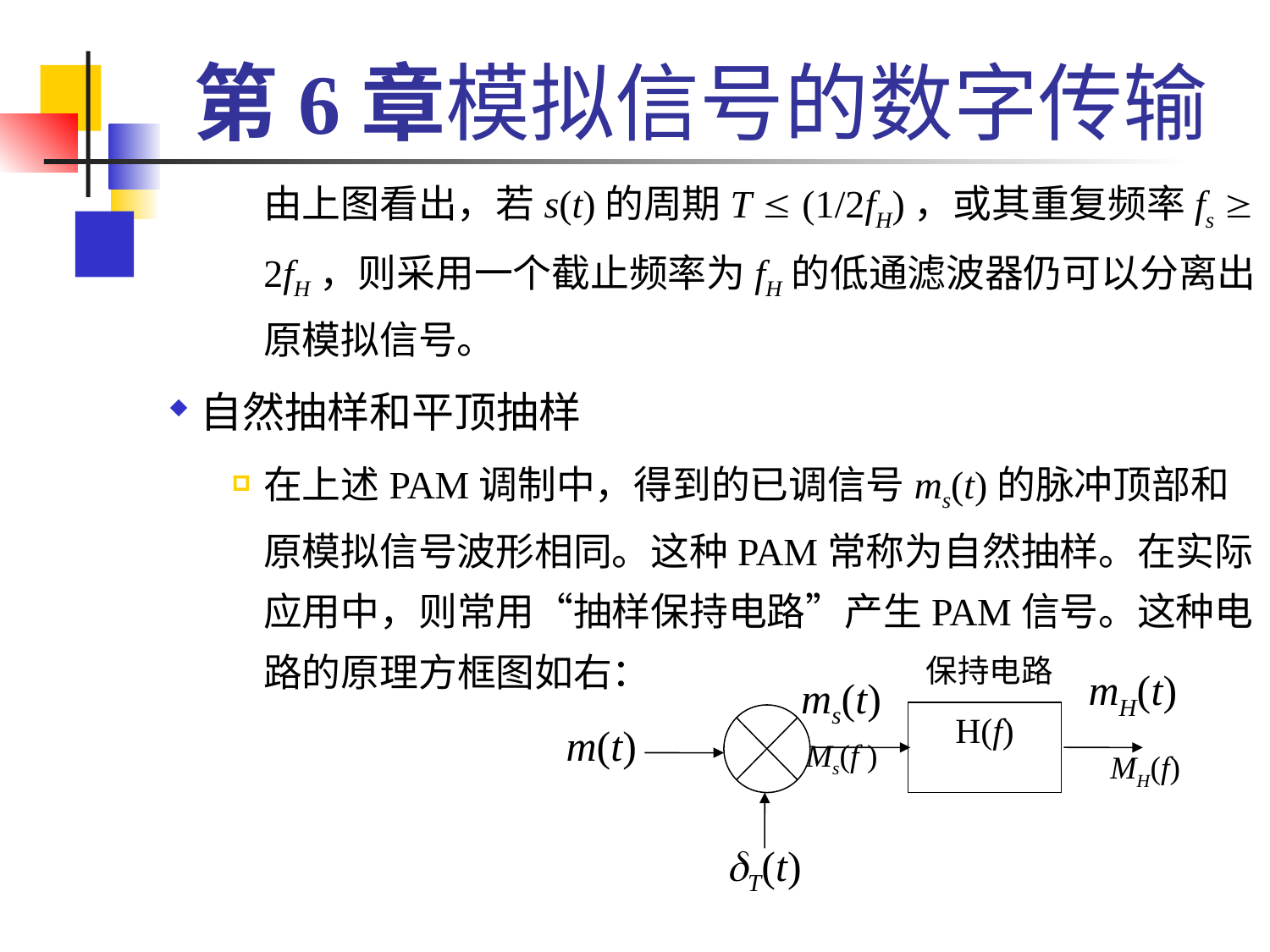

# 第6章模拟信号的数字传输
	由上图看出，若s(t)的周期T ≤ (1/2fH)，或其重复频率fs ≥ 2fH，则采用一个截止频率为fH的低通滤波器仍可以分离出原模拟信号。
自然抽样和平顶抽样
在上述PAM调制中，得到的已调信号ms(t)的脉冲顶部和原模拟信号波形相同。这种PAM常称为自然抽样。在实际应用中，则常用“抽样保持电路”产生PAM信号。这种电路的原理方框图如右：
保持电路
MH(f)
mH(t)

ms(t)

H(f)

m(t)
Ms(f )

δT(t)

26